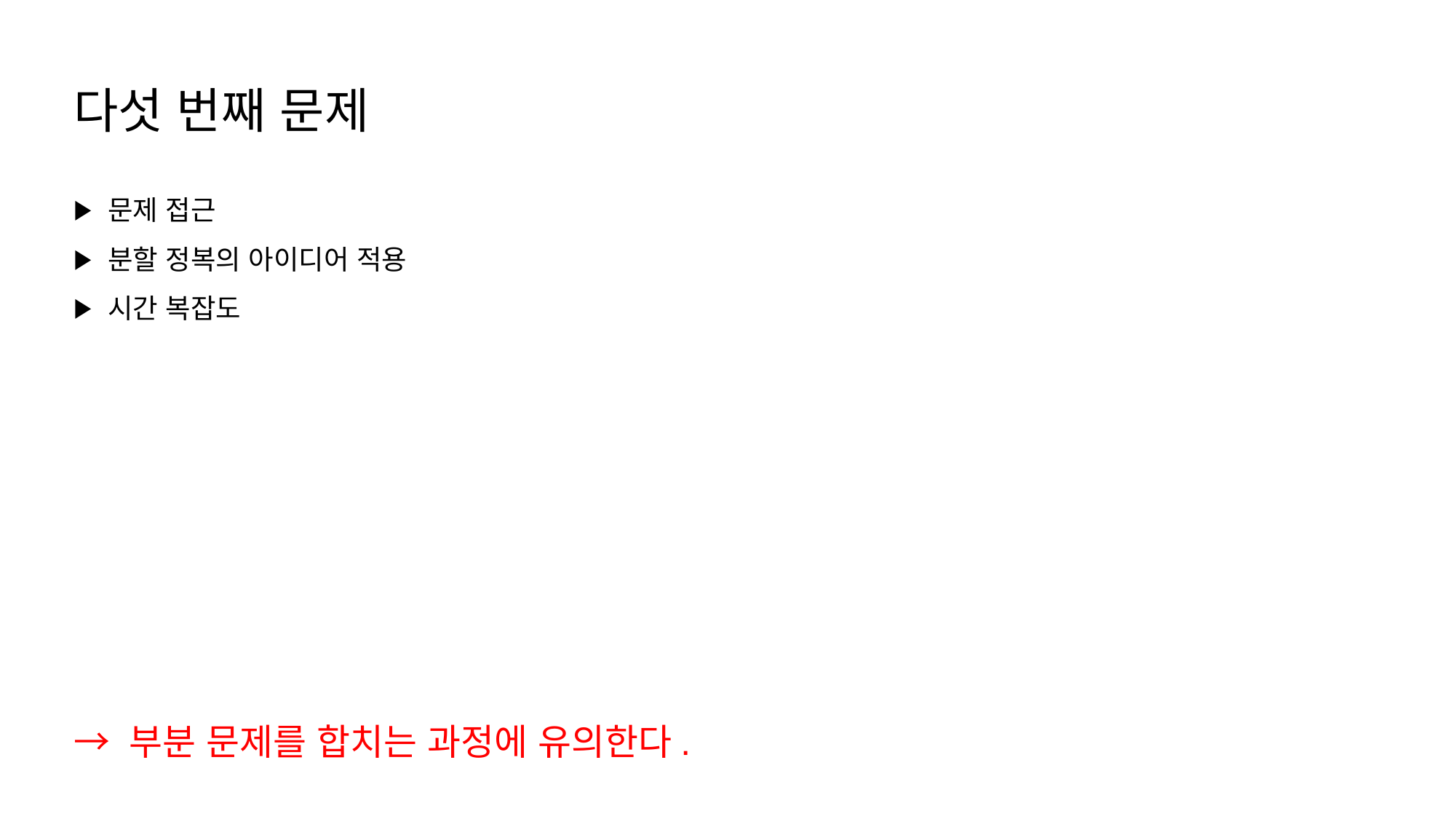

다섯 번째 문제
문제 접근
분할 정복의 아이디어 적용
시간 복잡도
→ 부분 문제를 합치는 과정에 유의한다.